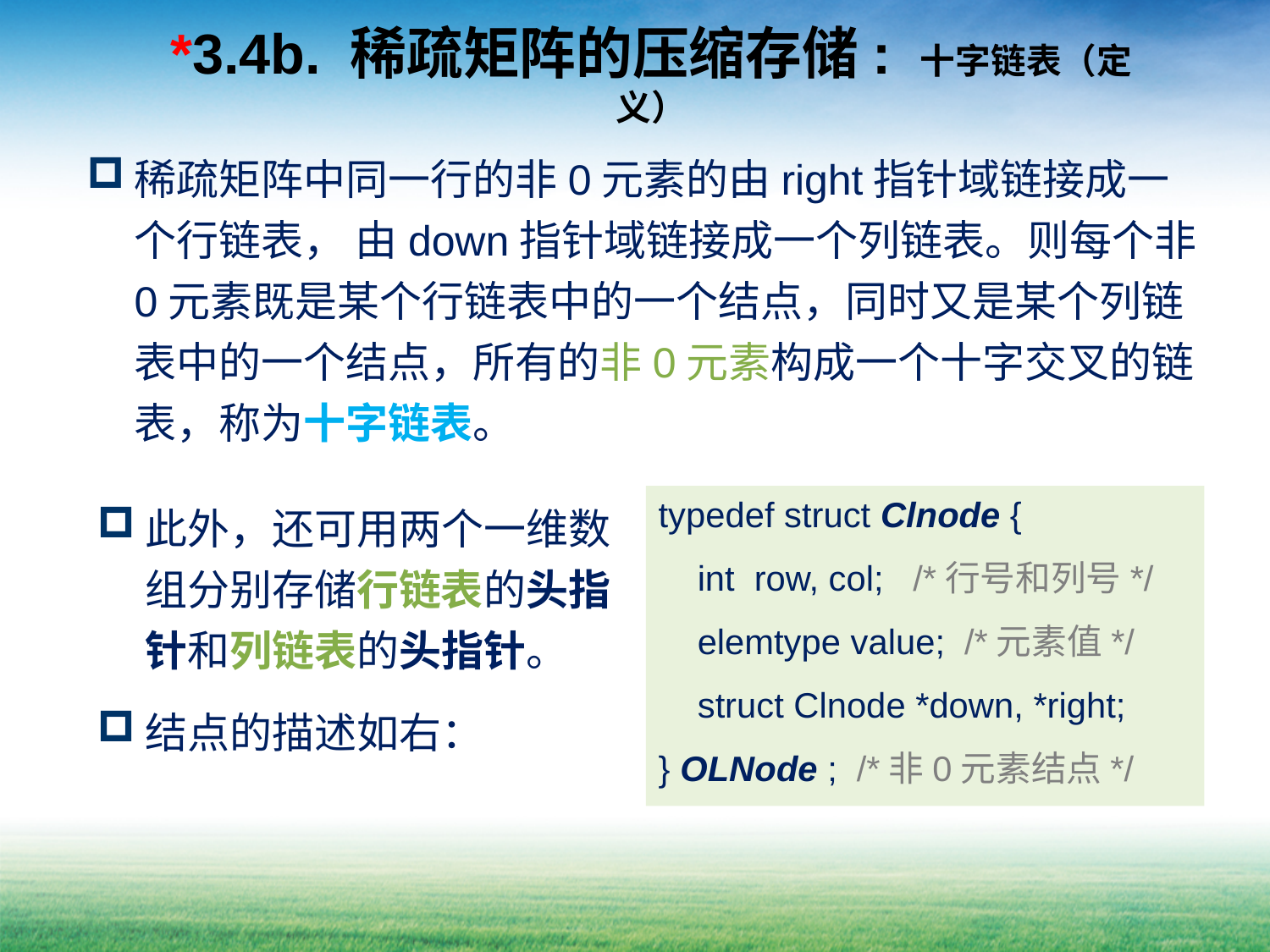

# *3.4b. 稀疏矩阵的压缩存储: 十字链表（定义）
稀疏矩阵中同一行的非0元素的由right指针域链接成一个行链表， 由down指针域链接成一个列链表。则每个非0元素既是某个行链表中的一个结点，同时又是某个列链表中的一个结点，所有的非0元素构成一个十字交叉的链表，称为十字链表。

此外，还可用两个一维数组分别存储行链表的头指针和列链表的头指针。
结点的描述如右：
typedef struct Clnode {
    int  row, col;   /*行号和列号*/
    elemtype value;  /*元素值*/
    struct Clnode *down, *right;
} OLNode ;  /*非0元素结点*/